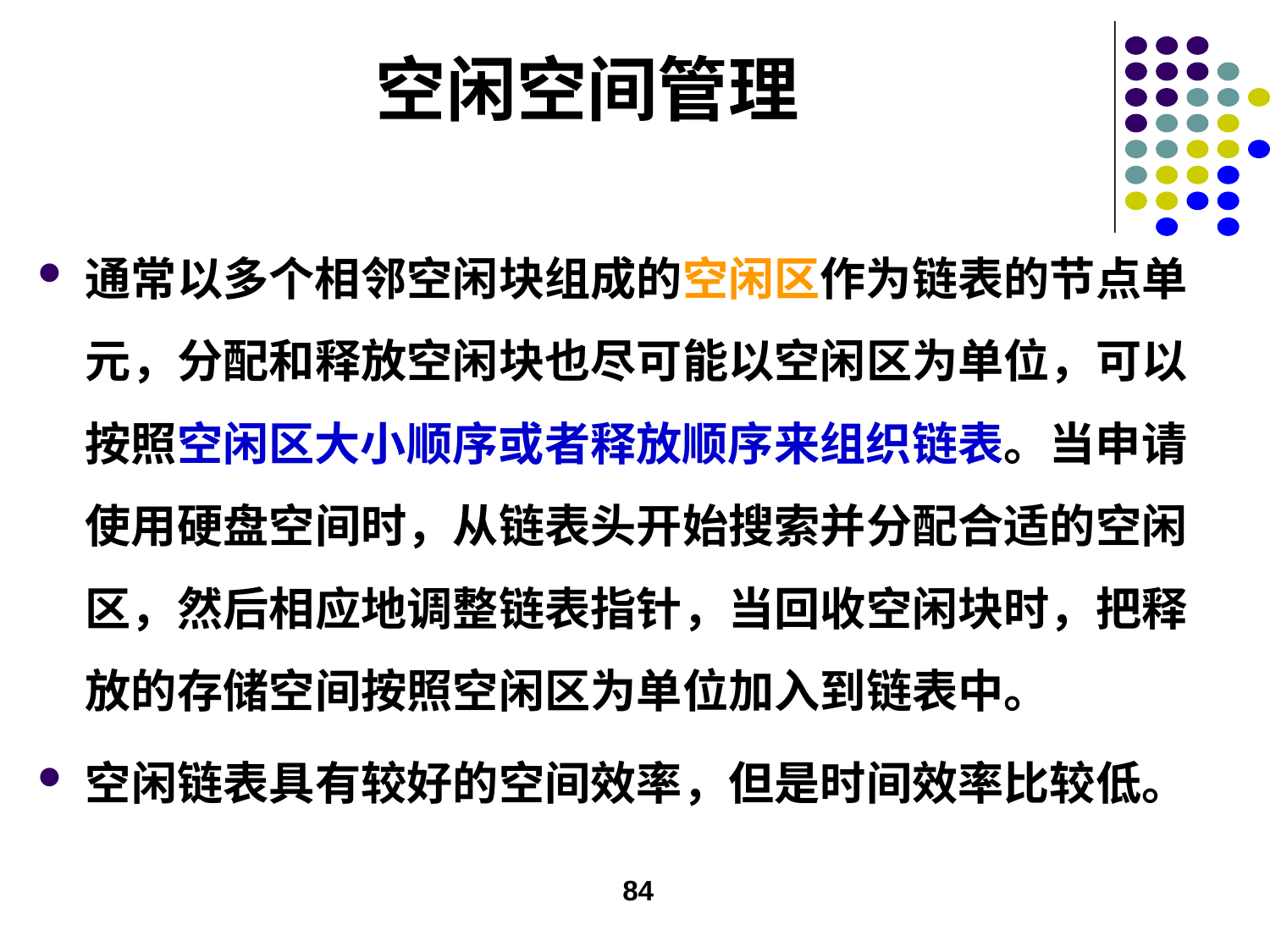

# 空闲空间管理
通常以多个相邻空闲块组成的空闲区作为链表的节点单元，分配和释放空闲块也尽可能以空闲区为单位，可以按照空闲区大小顺序或者释放顺序来组织链表。当申请使用硬盘空间时，从链表头开始搜索并分配合适的空闲区，然后相应地调整链表指针，当回收空闲块时，把释放的存储空间按照空闲区为单位加入到链表中。
空闲链表具有较好的空间效率，但是时间效率比较低。
84